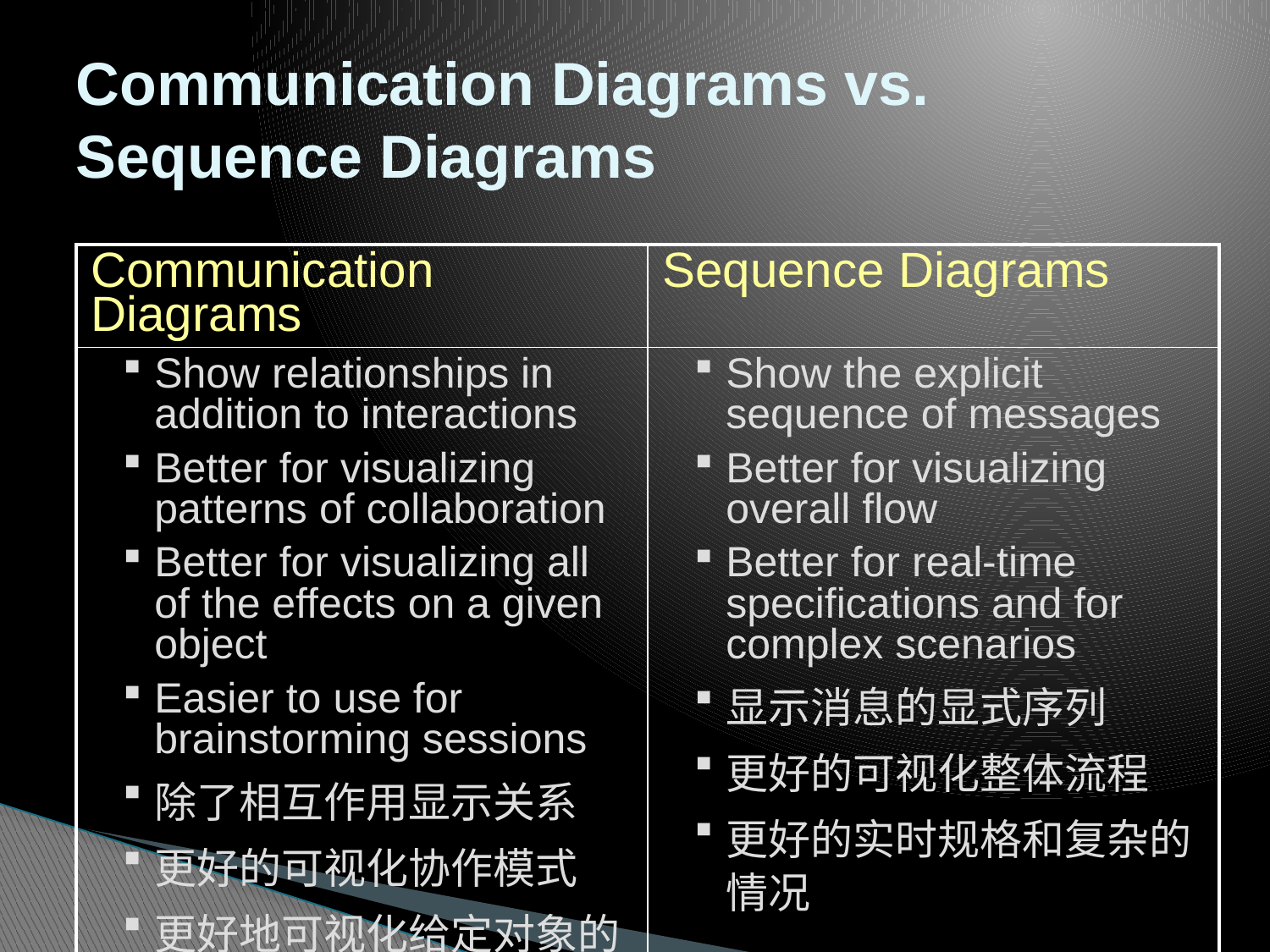

# Communication Diagrams vs. Sequence Diagrams
| Communication Diagrams | Sequence Diagrams |
| --- | --- |
| Show relationships in addition to interactions Better for visualizing patterns of collaboration Better for visualizing all of the effects on a given object Easier to use for brainstorming sessions 除了相互作用显示关系 更好的可视化协作模式 更好地可视化给定对象的所有效果 更容易使用头脑风暴会议 | Show the explicit sequence of messages Better for visualizing overall flow Better for real-time specifications and for complex scenarios 显示消息的显式序列 更好的可视化整体流程 更好的实时规格和复杂的情况 |